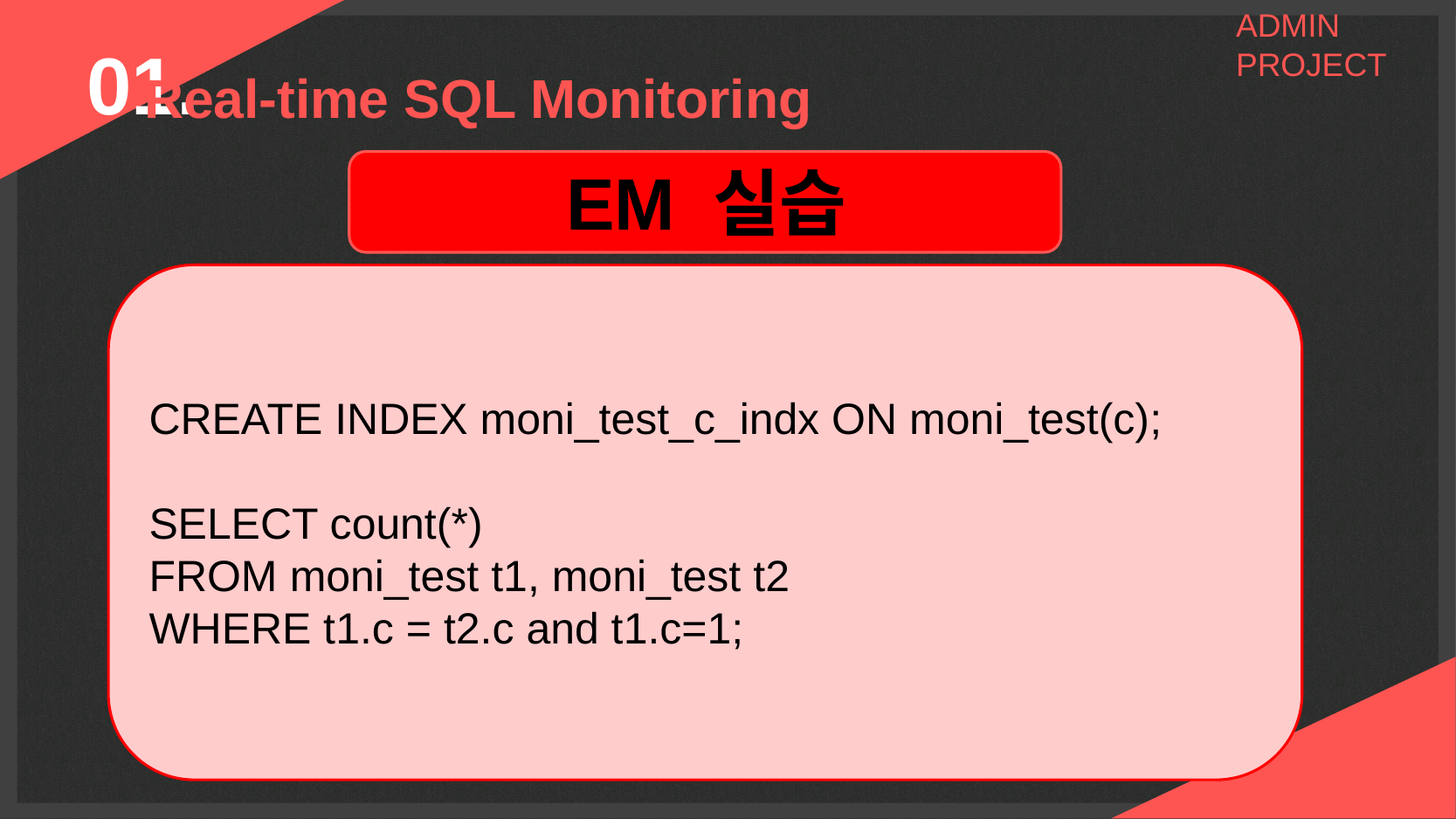

ADMIN PROJECT
01.
Real-time SQL Monitoring
EM 실습
CREATE INDEX moni_test_c_indx ON moni_test(c);

SELECT count(*)
FROM moni_test t1, moni_test t2
WHERE t1.c = t2.c and t1.c=1;